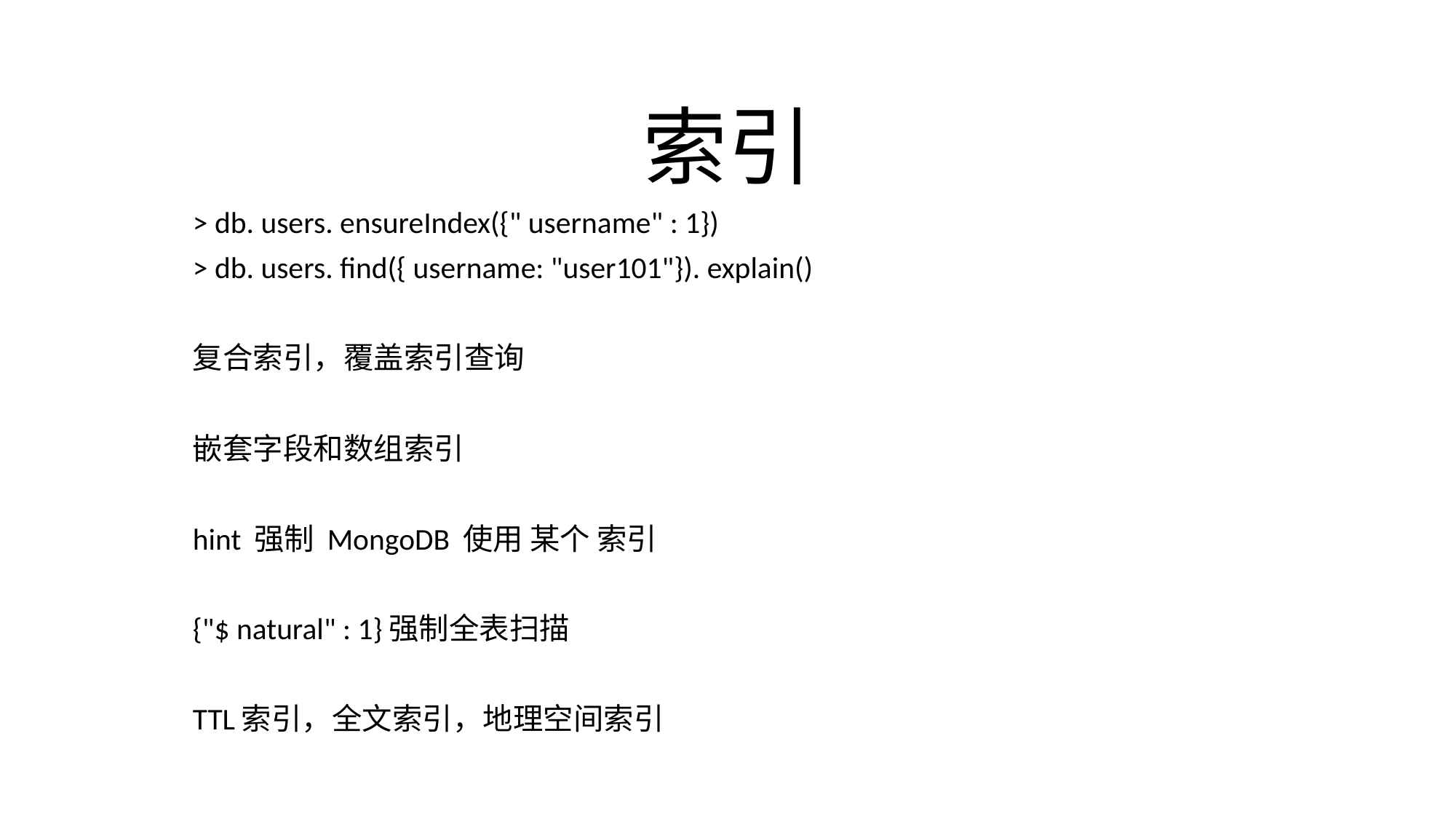

# 索引
> db. users. ensureIndex({" username" : 1})
> db. users. find({ username: "user101"}). explain()

复合索引，覆盖索引查询

嵌套字段和数组索引

hint 强制 MongoDB 使用 某个 索引

{"$ natural" : 1}强制全表扫描

TTL索引，全文索引，地理空间索引